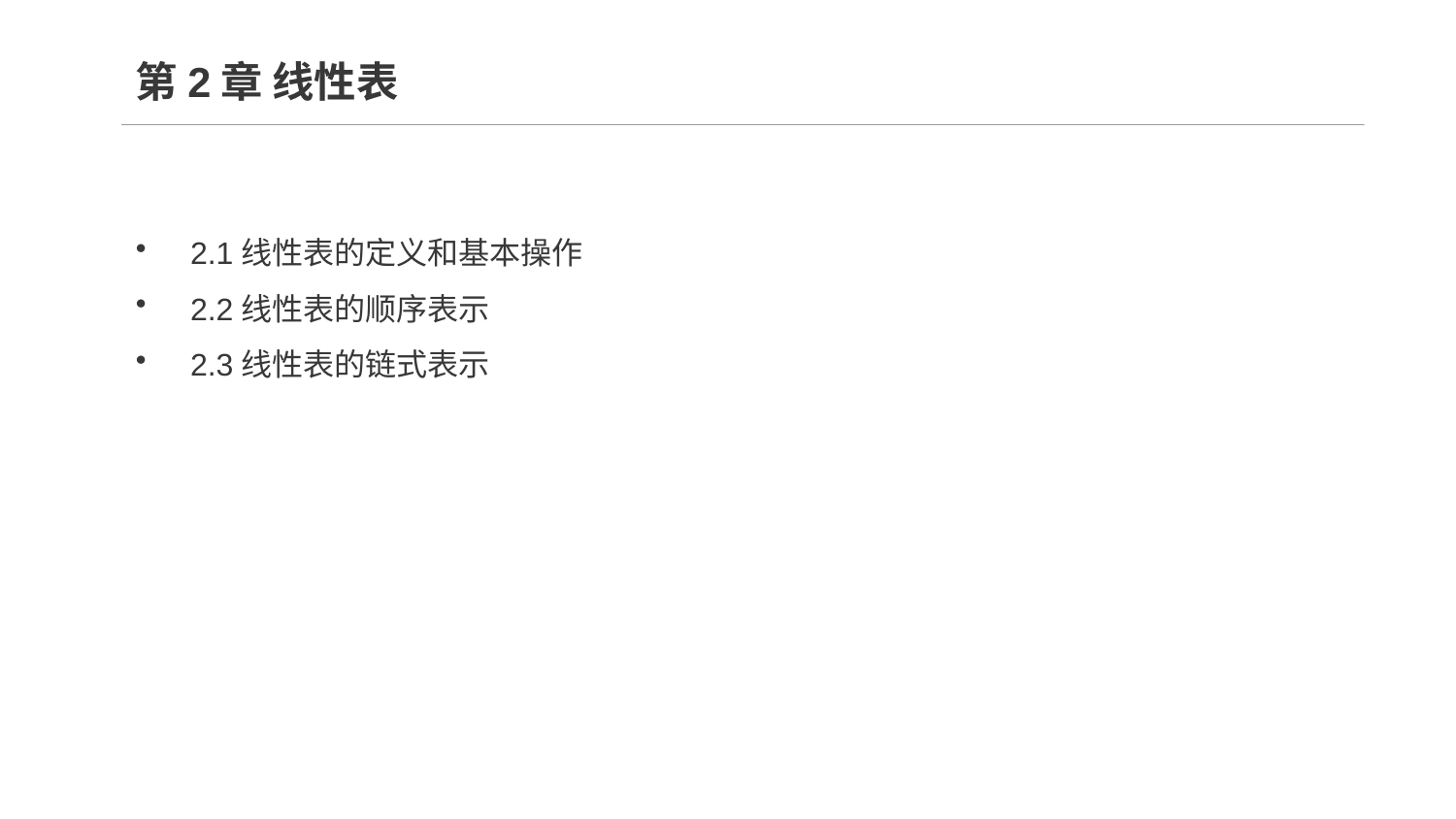

第2章 线性表

2.1线性表的定义和基本操作
2.2线性表的顺序表示
2.3线性表的链式表示